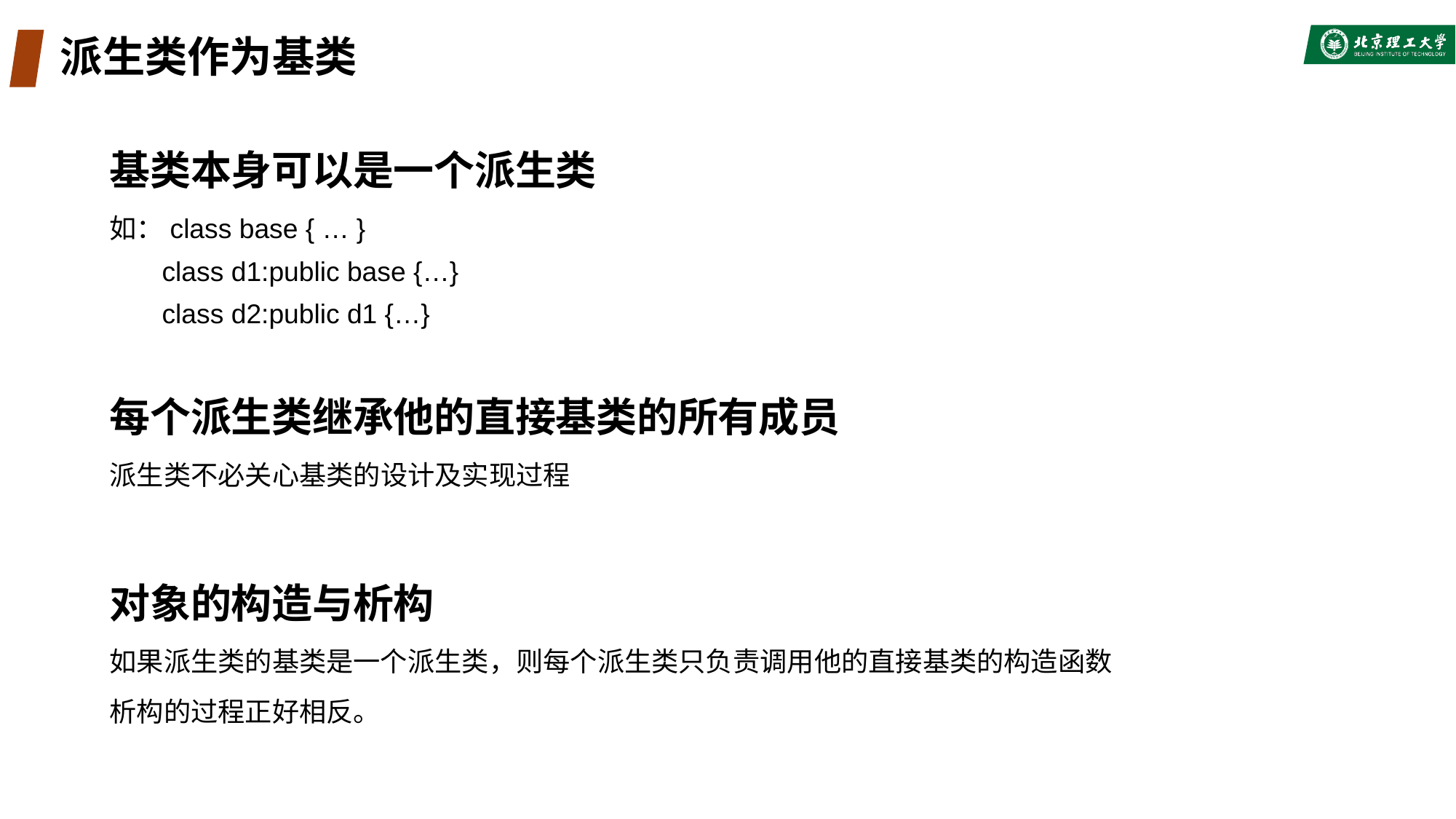

# 派生类作为基类
基类本身可以是一个派生类
如：class base { … }
class d1:public base {…}
class d2:public d1 {…}

每个派生类继承他的直接基类的所有成员
派生类不必关心基类的设计及实现过程

对象的构造与析构
如果派生类的基类是一个派生类，则每个派生类只负责调用他的直接基类的构造函数
析构的过程正好相反。